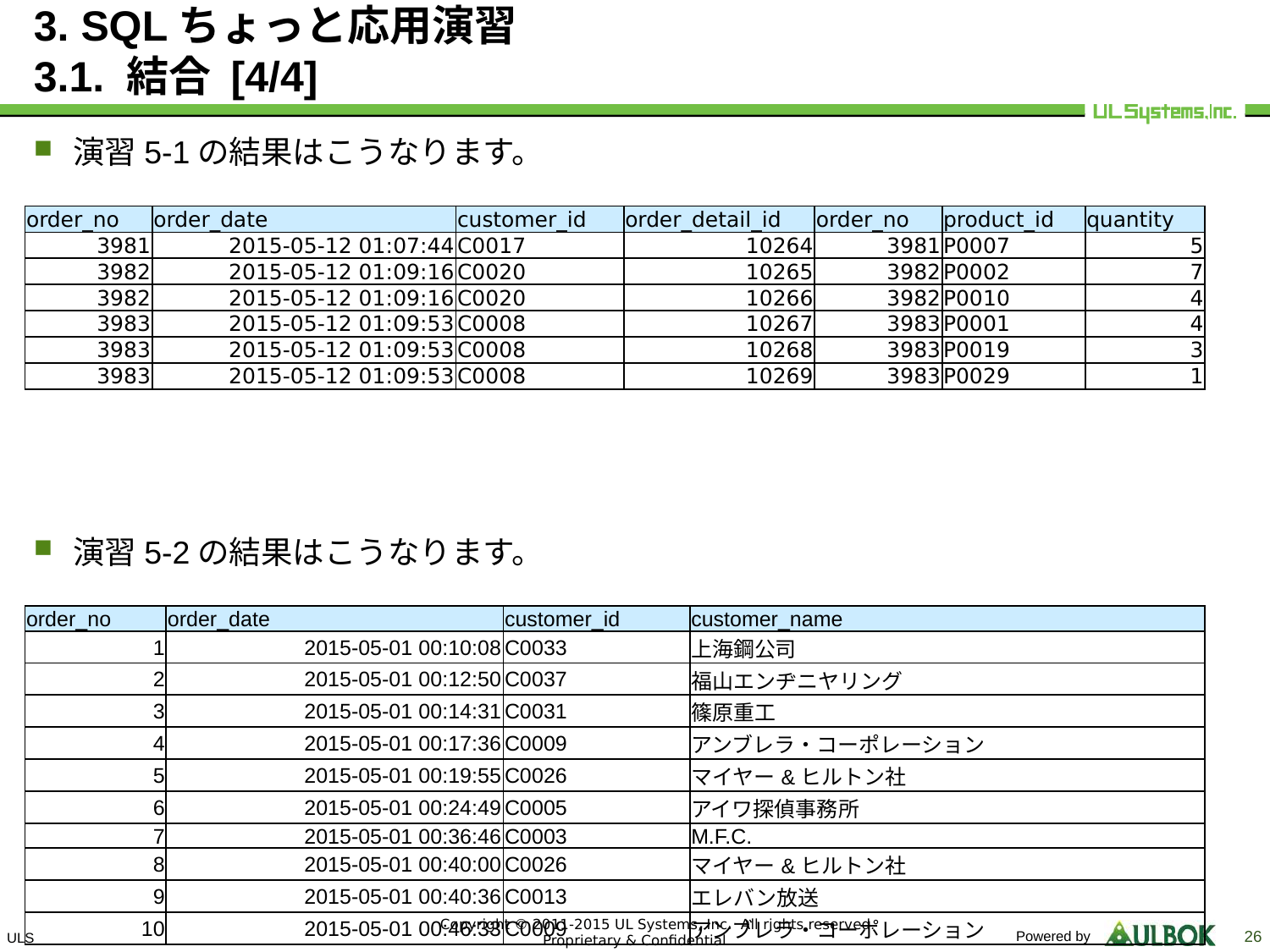

# 3. SQLちょっと応用演習 3.1. 結合 [4/4]
演習5-1の結果はこうなります。

演習5-2の結果はこうなります。
| order\_no | order\_date | customer\_id | order\_detail\_id | order\_no | product\_id | quantity |
| --- | --- | --- | --- | --- | --- | --- |
| 3981 | 2015-05-12 01:07:44 | C0017 | 10264 | 3981 | P0007 | 5 |
| 3982 | 2015-05-12 01:09:16 | C0020 | 10265 | 3982 | P0002 | 7 |
| 3982 | 2015-05-12 01:09:16 | C0020 | 10266 | 3982 | P0010 | 4 |
| 3983 | 2015-05-12 01:09:53 | C0008 | 10267 | 3983 | P0001 | 4 |
| 3983 | 2015-05-12 01:09:53 | C0008 | 10268 | 3983 | P0019 | 3 |
| 3983 | 2015-05-12 01:09:53 | C0008 | 10269 | 3983 | P0029 | 1 |
| order\_no | order\_date | customer\_id | customer\_name |
| --- | --- | --- | --- |
| 1 | 2015-05-01 00:10:08 | C0033 | 上海鋼公司 |
| 2 | 2015-05-01 00:12:50 | C0037 | 福山エンヂニヤリング |
| 3 | 2015-05-01 00:14:31 | C0031 | 篠原重工 |
| 4 | 2015-05-01 00:17:36 | C0009 | アンブレラ・コーポレーション |
| 5 | 2015-05-01 00:19:55 | C0026 | マイヤー&ヒルトン社 |
| 6 | 2015-05-01 00:24:49 | C0005 | アイワ探偵事務所 |
| 7 | 2015-05-01 00:36:46 | C0003 | M.F.C. |
| 8 | 2015-05-01 00:40:00 | C0026 | マイヤー&ヒルトン社 |
| 9 | 2015-05-01 00:40:36 | C0013 | エレバン放送 |
| 10 | 2015-05-01 00:46:33 | C0009 | アンブレラ・コーポレーション |